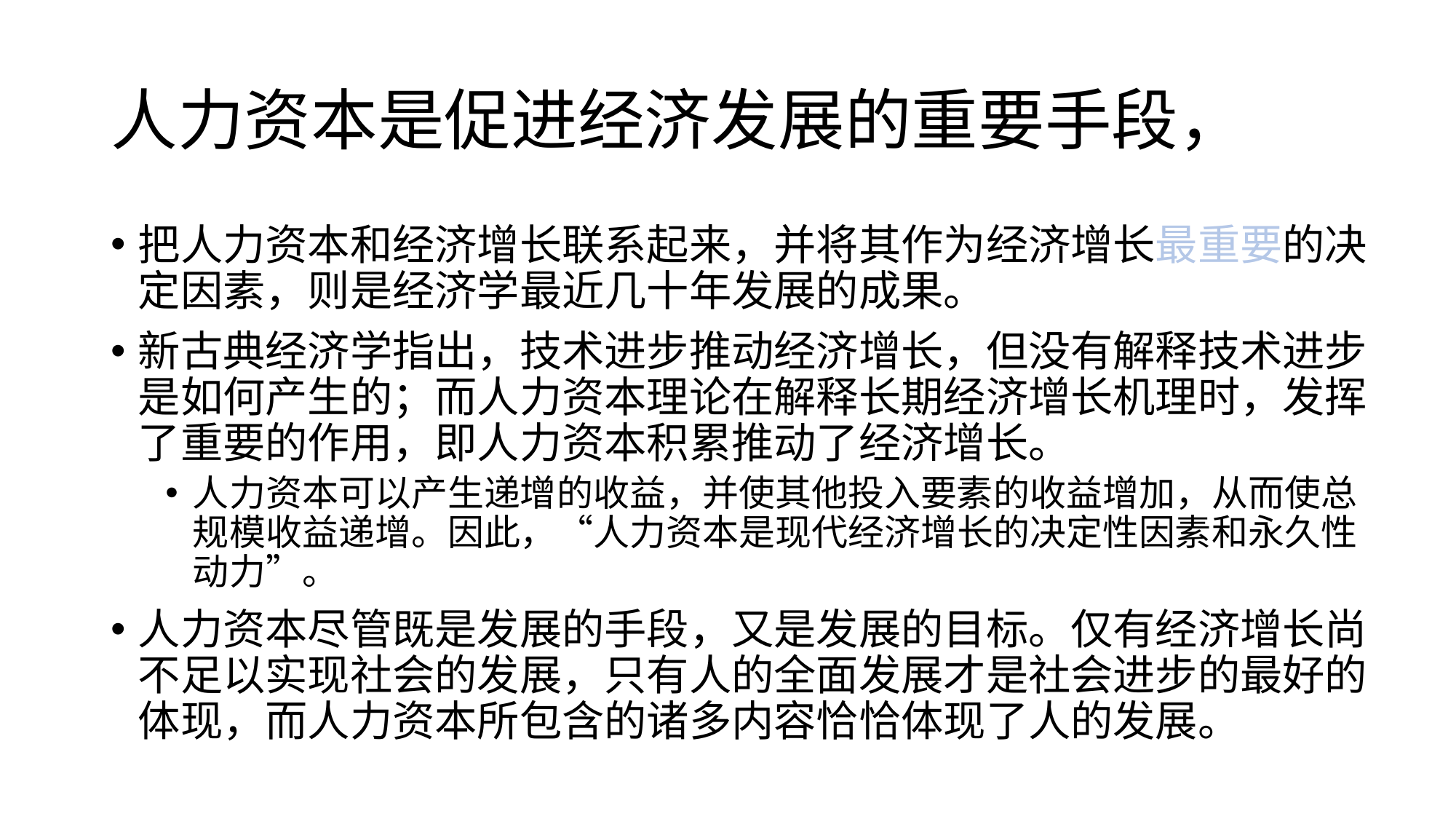

# 人力资本是促进经济发展的重要手段，
把人力资本和经济增长联系起来，并将其作为经济增长最重要的决定因素，则是经济学最近几十年发展的成果。
新古典经济学指出，技术进步推动经济增长，但没有解释技术进步是如何产生的；而人力资本理论在解释长期经济增长机理时，发挥了重要的作用，即人力资本积累推动了经济增长。
人力资本可以产生递增的收益，并使其他投入要素的收益增加，从而使总规模收益递增。因此，“人力资本是现代经济增长的决定性因素和永久性动力”。
人力资本尽管既是发展的手段，又是发展的目标。仅有经济增长尚不足以实现社会的发展，只有人的全面发展才是社会进步的最好的体现，而人力资本所包含的诸多内容恰恰体现了人的发展。